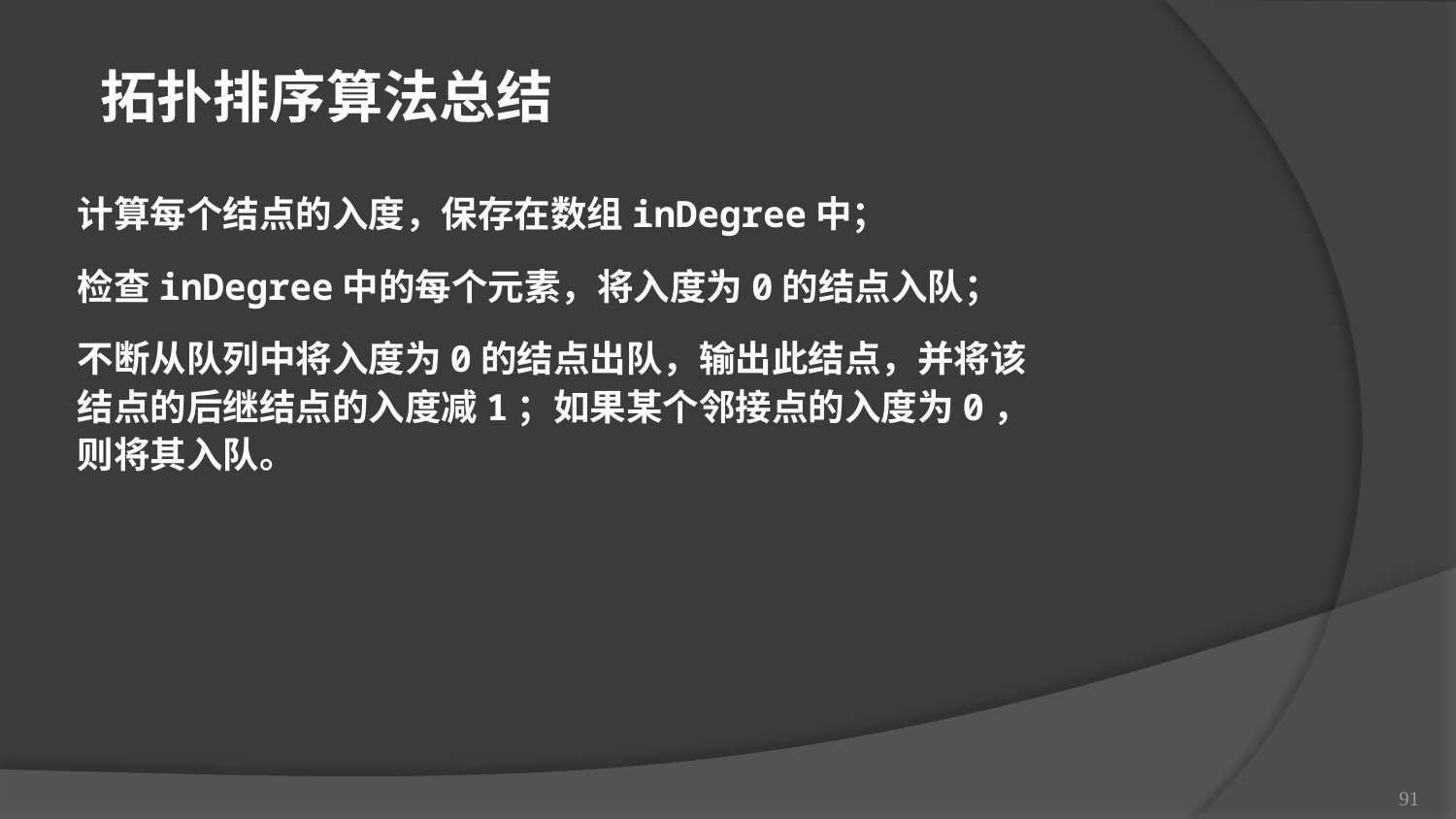

拓扑排序算法总结
计算每个结点的入度，保存在数组inDegree中；
检查inDegree中的每个元素，将入度为0的结点入队；
不断从队列中将入度为0的结点出队，输出此结点，并将该结点的后继结点的入度减1；如果某个邻接点的入度为0，则将其入队。
91